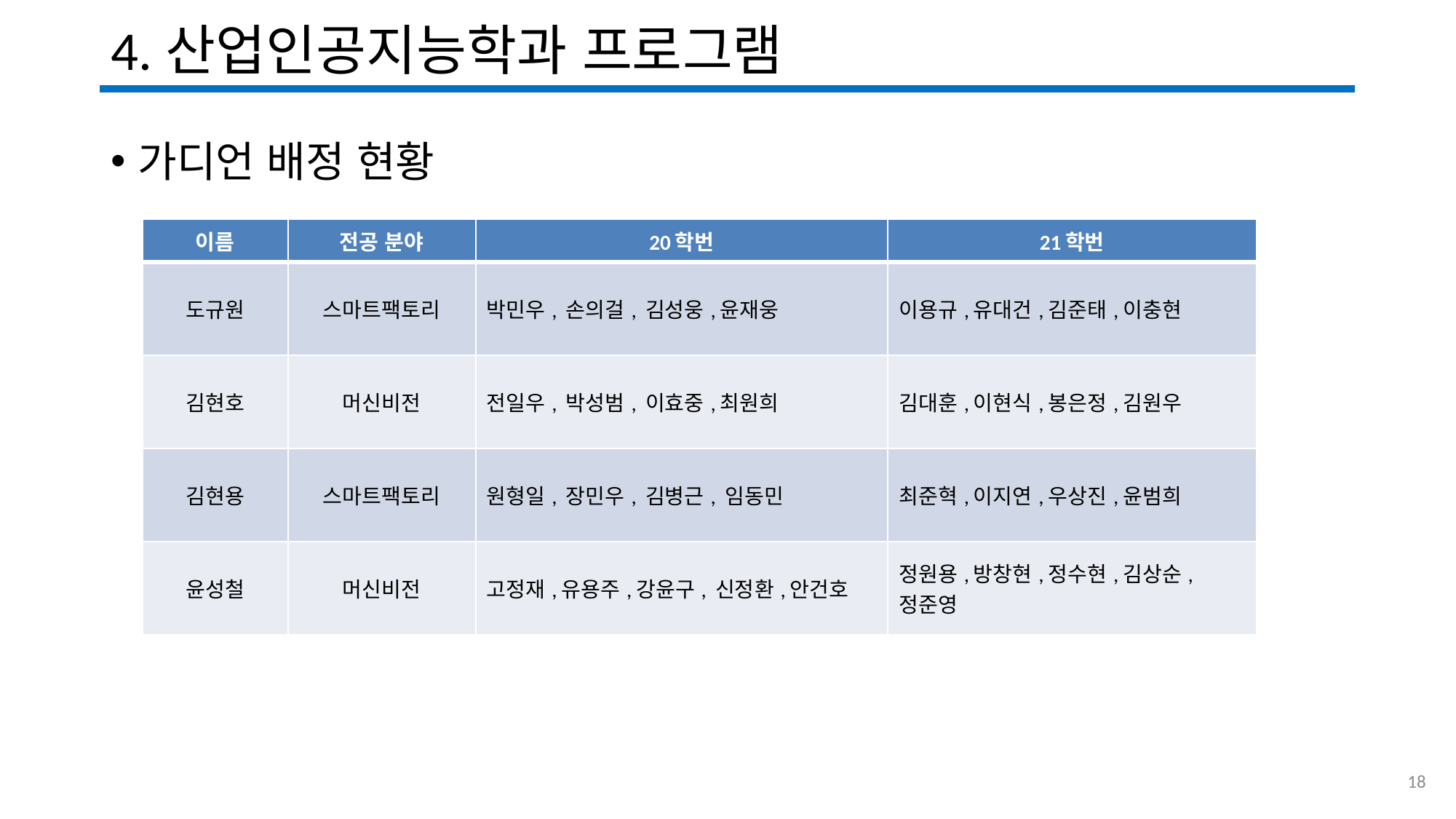

# 4.산업인공지능학과 프로그램
가디언 배정 현황
| 이름 | 전공 분야 | 20학번 | 21학번 |
| --- | --- | --- | --- |
| 도규원 | 스마트팩토리 | 박민우, 손의걸, 김성웅,윤재웅 | 이용규,유대건,김준태,이충현 |
| 김현호 | 머신비전 | 전일우, 박성범, 이효중,최원희 | 김대훈,이현식,봉은정,김원우 |
| 김현용 | 스마트팩토리 | 원형일, 장민우, 김병근, 임동민 | 최준혁,이지연,우상진,윤범희 |
| 윤성철 | 머신비전 | 고정재,유용주,강윤구, 신정환,안건호 | 정원용,방창현,정수현,김상순,정준영 |
18